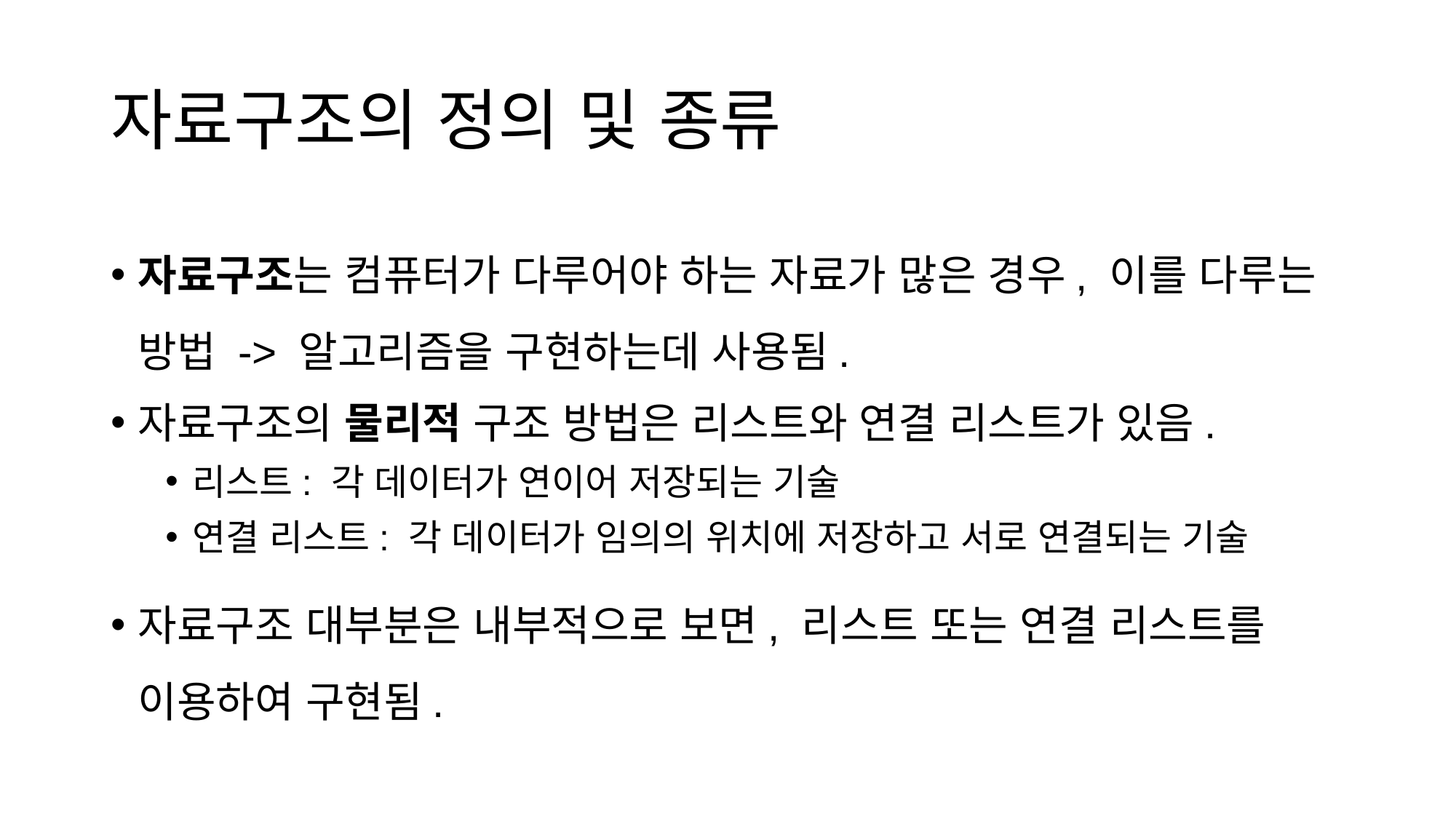

# 자료구조의 정의 및 종류
자료구조는 컴퓨터가 다루어야 하는 자료가 많은 경우, 이를 다루는 방법 -> 알고리즘을 구현하는데 사용됨.
자료구조의 물리적 구조 방법은 리스트와 연결 리스트가 있음.
리스트: 각 데이터가 연이어 저장되는 기술
연결 리스트: 각 데이터가 임의의 위치에 저장하고 서로 연결되는 기술
자료구조 대부분은 내부적으로 보면, 리스트 또는 연결 리스트를 이용하여 구현됨.